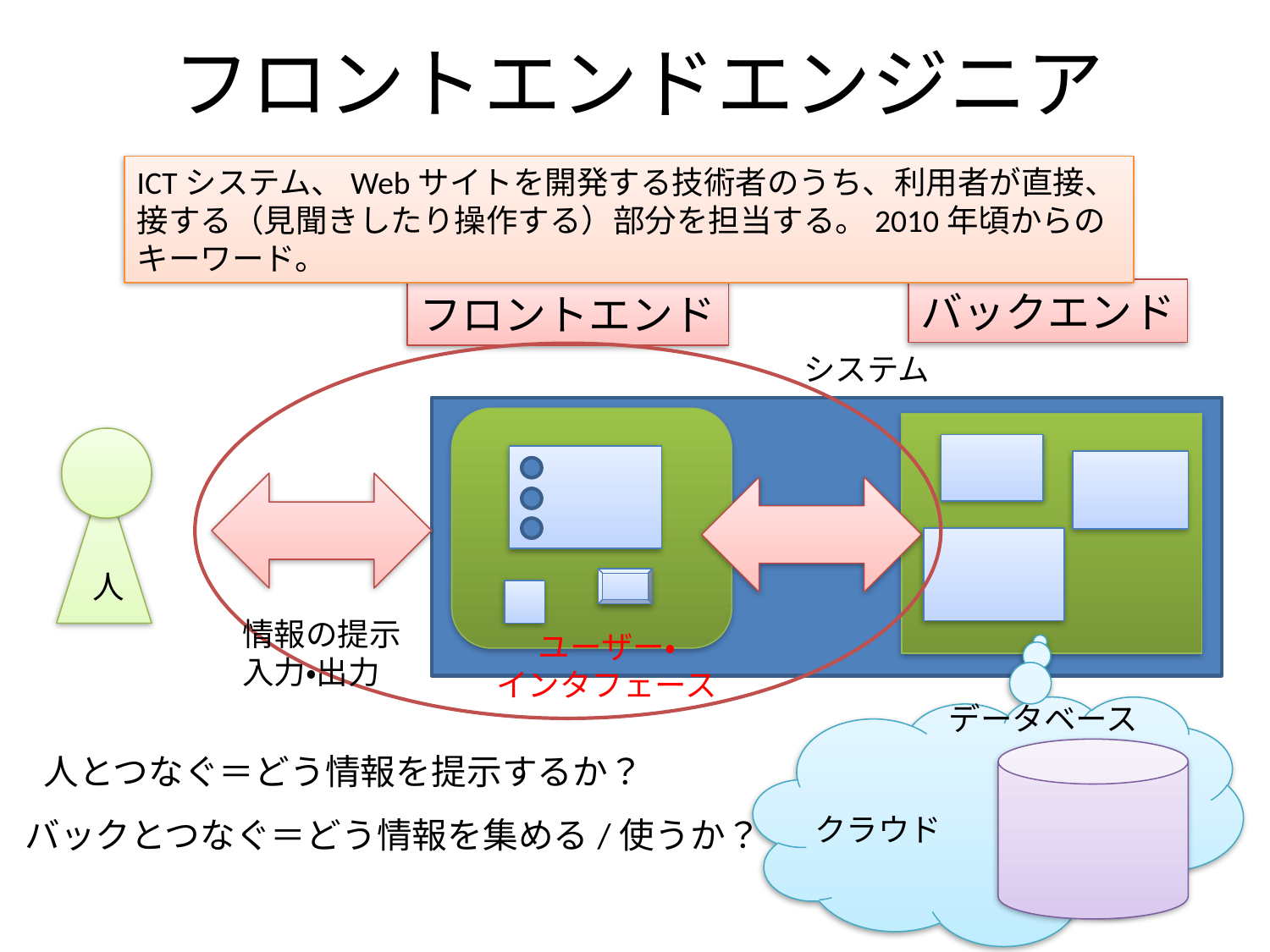

# フロントエンドエンジニア
ICTシステム、Webサイトを開発する技術者のうち、利用者が直接、接する（見聞きしたり操作する）部分を担当する。2010年頃からのキーワード。
バックエンド
フロントエンド

システム

人

情報の提示
入力・出力
ユーザー・
インタフェース
データベース

人とつなぐ＝どう情報を提示するか？
クラウド
バックとつなぐ＝どう情報を集める/使うか？